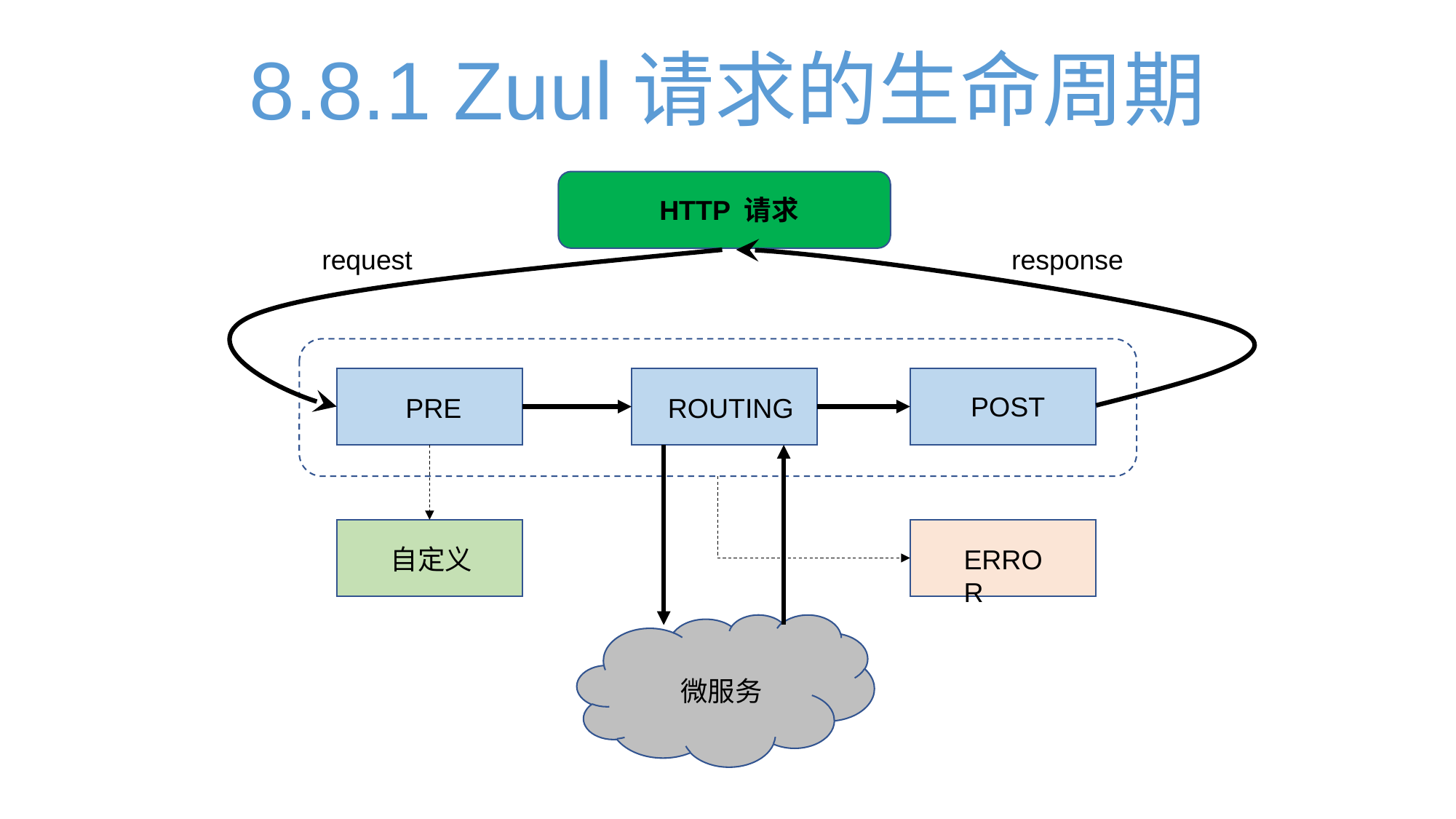

8.8.1 Zuul请求的生命周期

HTTP 请求
request
response

PRE

ROUTING

POST

自定义

ERROR

微服务